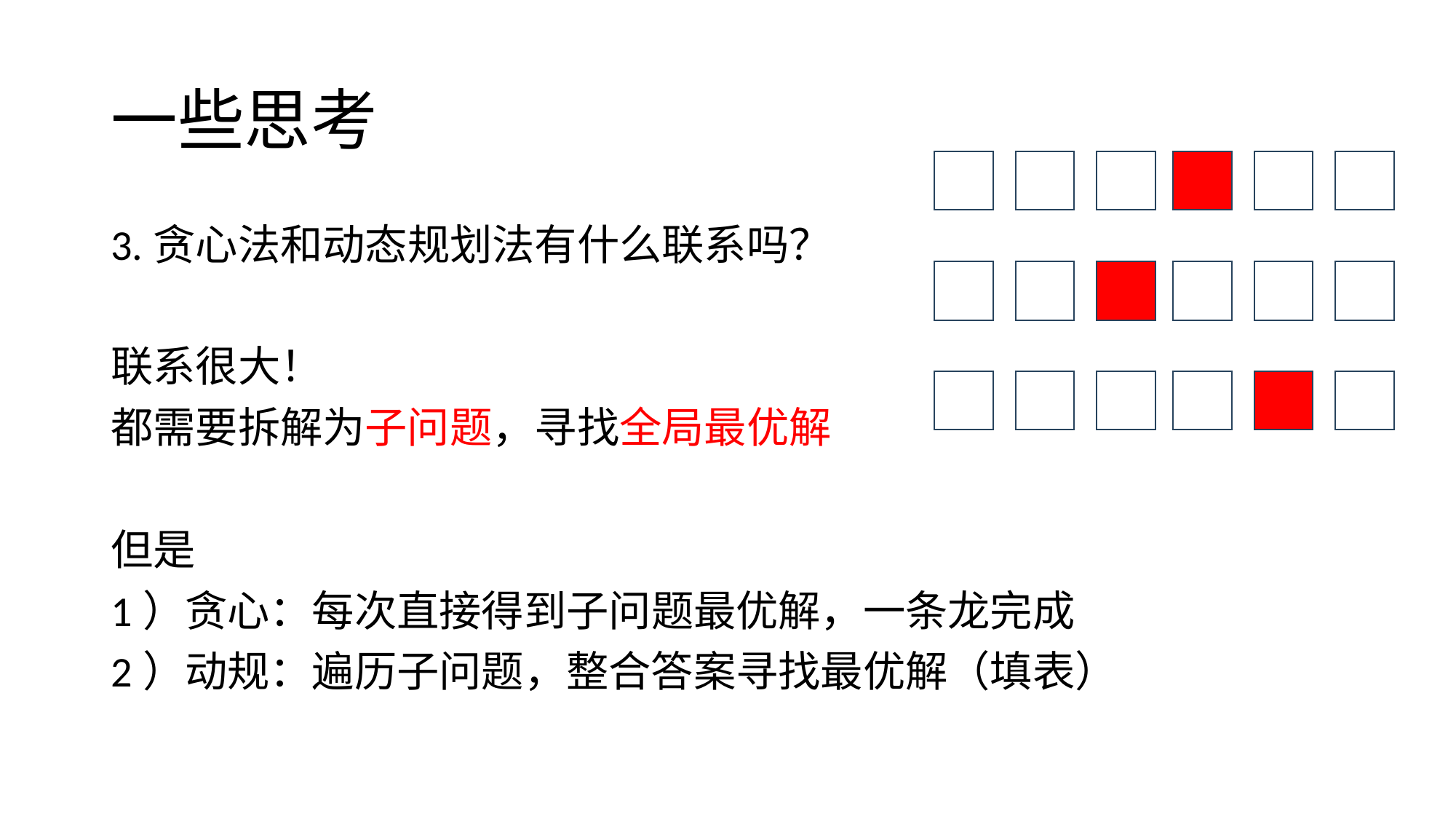

# 一些思考

3.贪心法和动态规划法有什么联系吗？

联系很大！
都需要拆解为子问题，寻找全局最优解

但是
1）贪心：每次直接得到子问题最优解，一条龙完成
2）动规：遍历子问题，整合答案寻找最优解（填表）